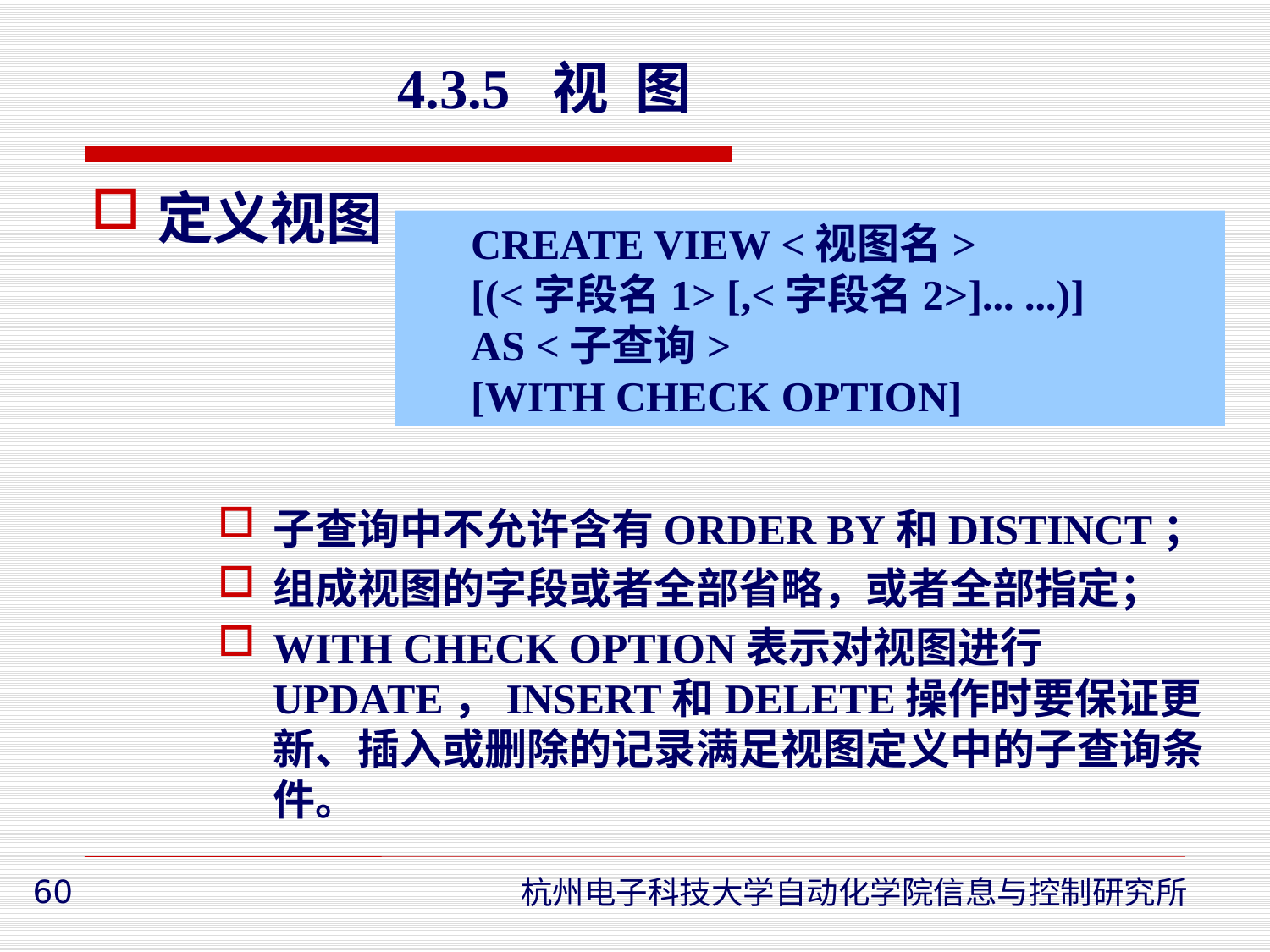

4.3.5  视  图
定义视图

子查询中不允许含有ORDER BY和DISTINCT；
组成视图的字段或者全部省略，或者全部指定；
WITH CHECK OPTION表示对视图进行UPDATE，INSERT和DELETE操作时要保证更新、插入或删除的记录满足视图定义中的子查询条件。
CREATE VIEW <视图名>
[(<字段名1> [,<字段名2>]... ...)]
AS <子查询>
[WITH CHECK OPTION]